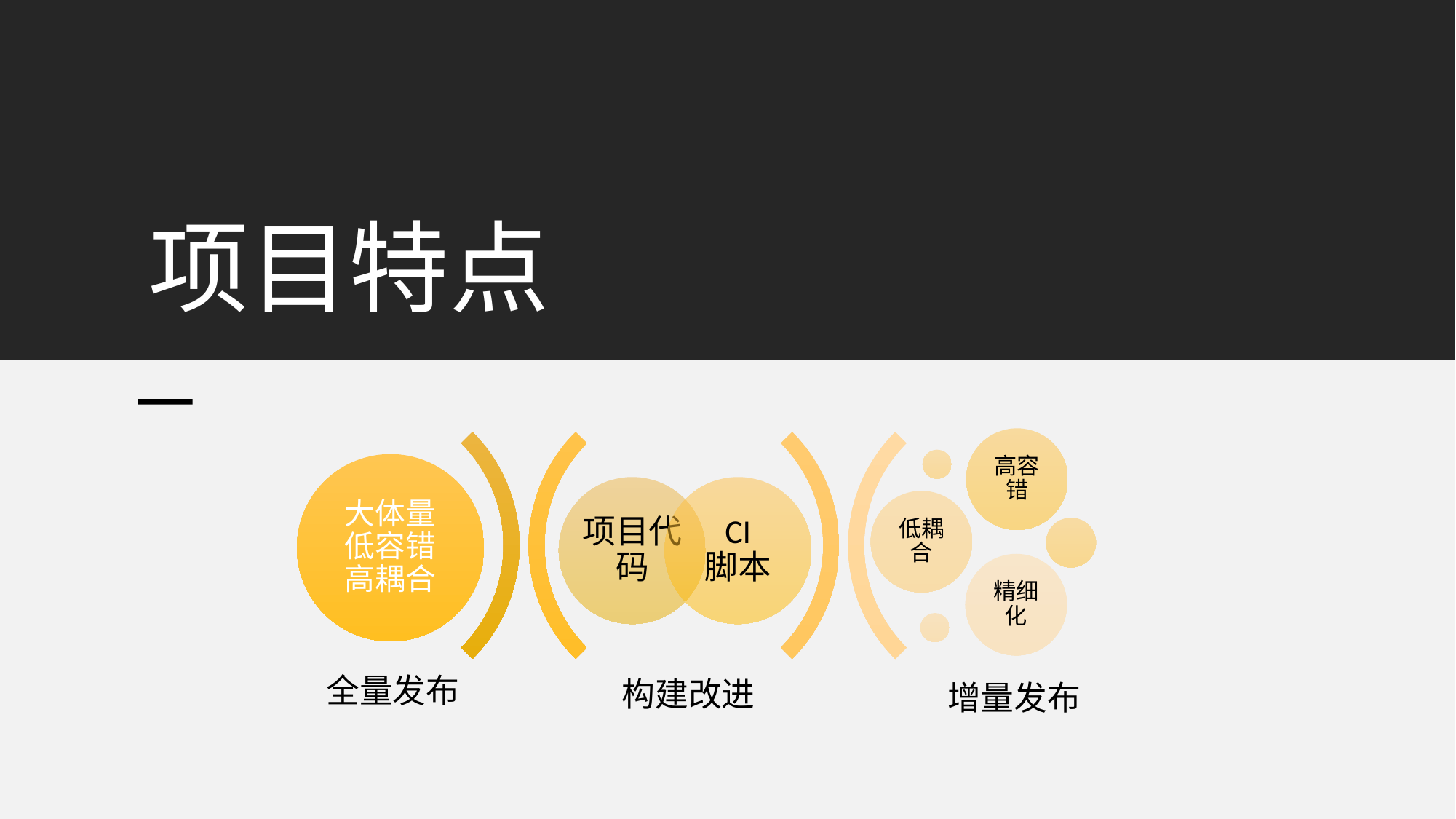

# 项目特点
构建改进
全量发布
项目代码
CI
脚本
高容错
低耦合
精细化
大体量低容错高耦合
增量发布